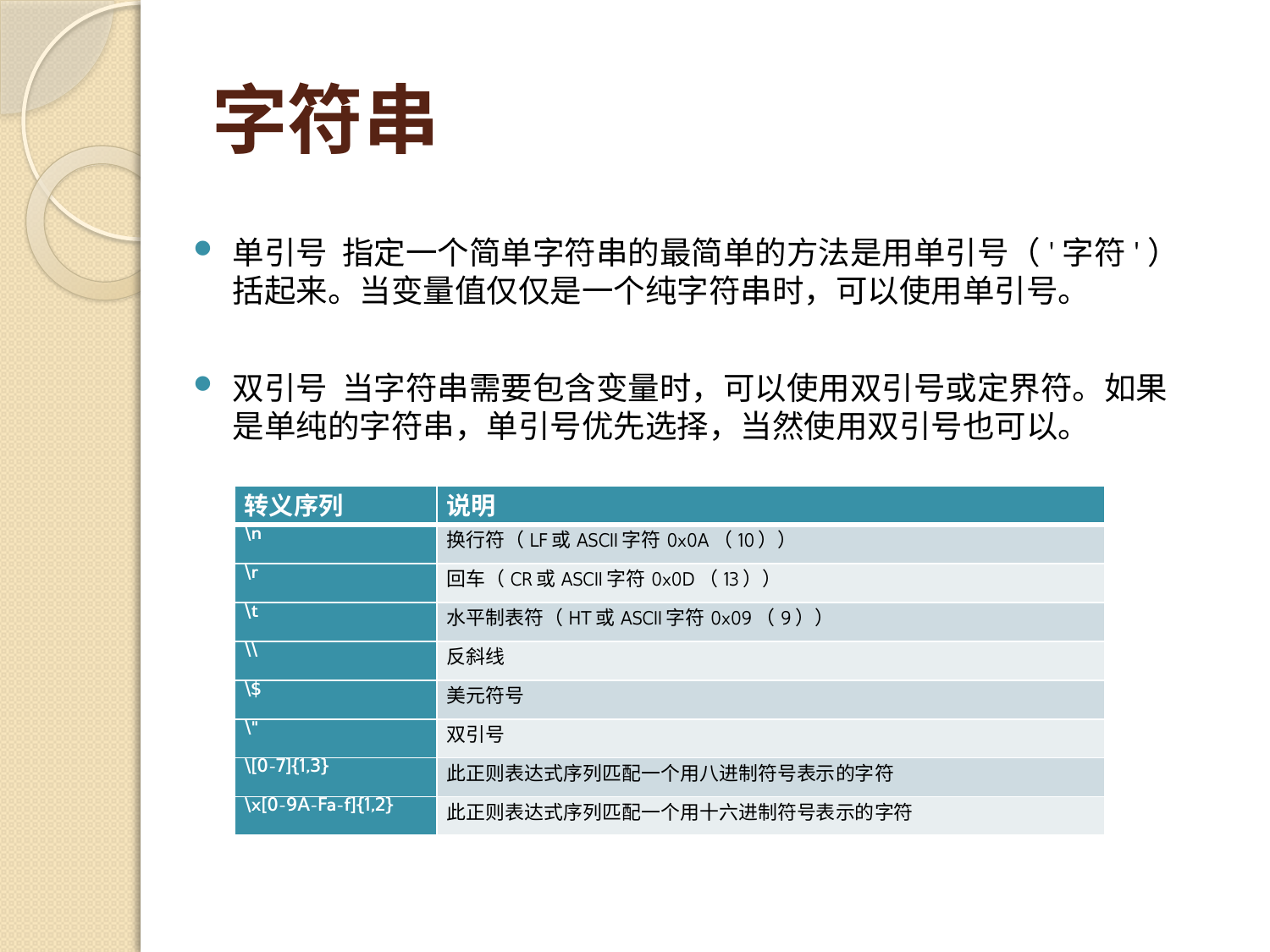

# 字符串
单引号  指定一个简单字符串的最简单的方法是用单引号（'字符'）括起来。当变量值仅仅是一个纯字符串时，可以使用单引号。

双引号  当字符串需要包含变量时，可以使用双引号或定界符。如果是单纯的字符串，单引号优先选择，当然使用双引号也可以。
| 转义序列 | 说明 |
| --- | --- |
| \n | 换行符（LF或ASCII字符0x0A（10）） |
| \r | 回车（CR或ASCII字符0x0D（13）） |
| \t | 水平制表符（HT或ASCII字符0x09（9）） |
| \\ | 反斜线 |
| \$ | 美元符号 |
| \" | 双引号 |
| \[0-7]{1,3} | 此正则表达式序列匹配一个用八进制符号表示的字符 |
| \x[0-9A-Fa-f]{1,2} | 此正则表达式序列匹配一个用十六进制符号表示的字符 |